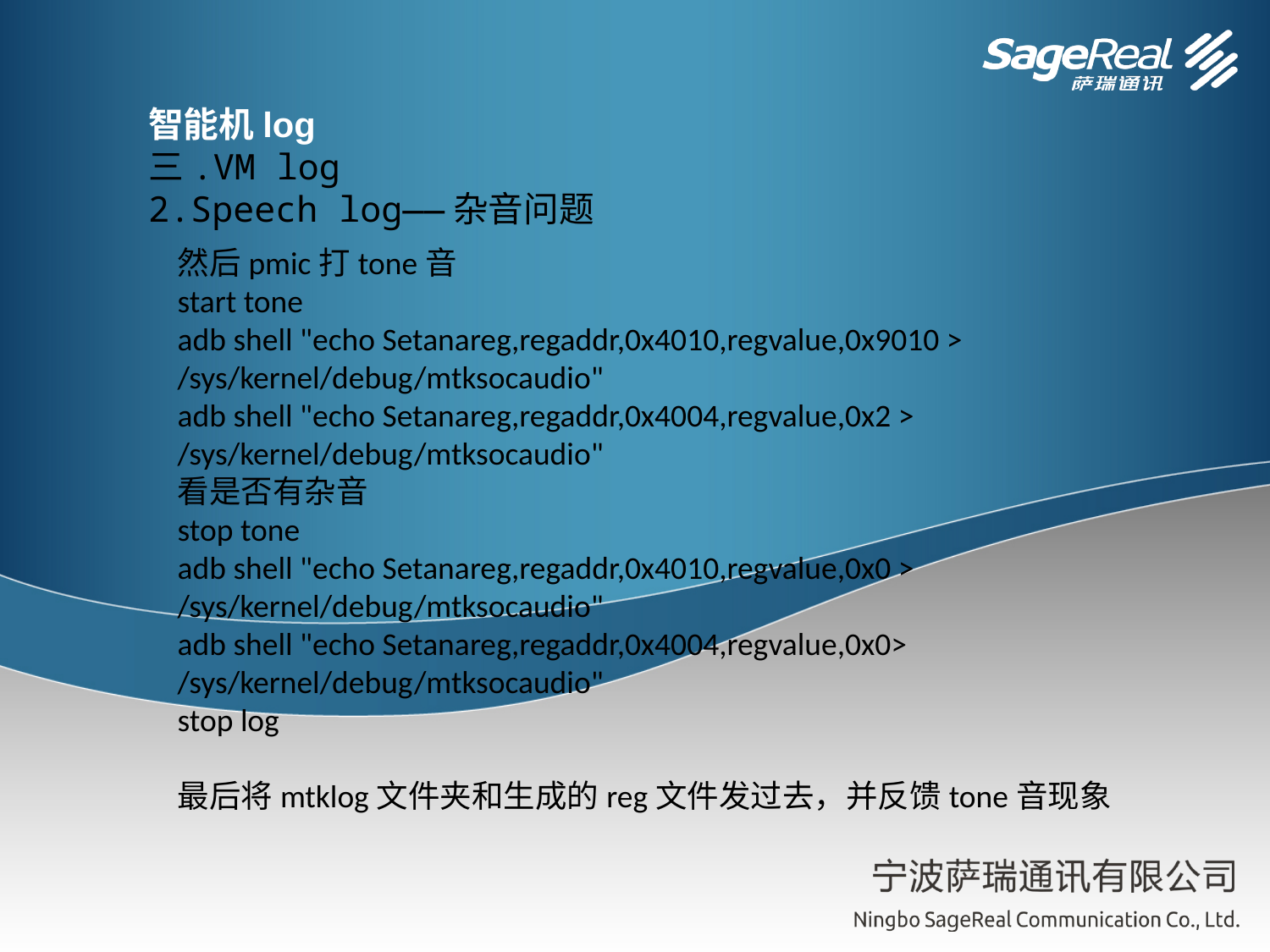

智能机log
三.VM log
2.Speech log——杂音问题
然后pmic打tone音
start tone
adb shell "echo Setanareg,regaddr,0x4010,regvalue,0x9010 > /sys/kernel/debug/mtksocaudio"
adb shell "echo Setanareg,regaddr,0x4004,regvalue,0x2 > /sys/kernel/debug/mtksocaudio"
看是否有杂音
stop tone
adb shell "echo Setanareg,regaddr,0x4010,regvalue,0x0 > /sys/kernel/debug/mtksocaudio"
adb shell "echo Setanareg,regaddr,0x4004,regvalue,0x0> /sys/kernel/debug/mtksocaudio"
stop log

最后将mtklog文件夹和生成的reg文件发过去，并反馈tone音现象